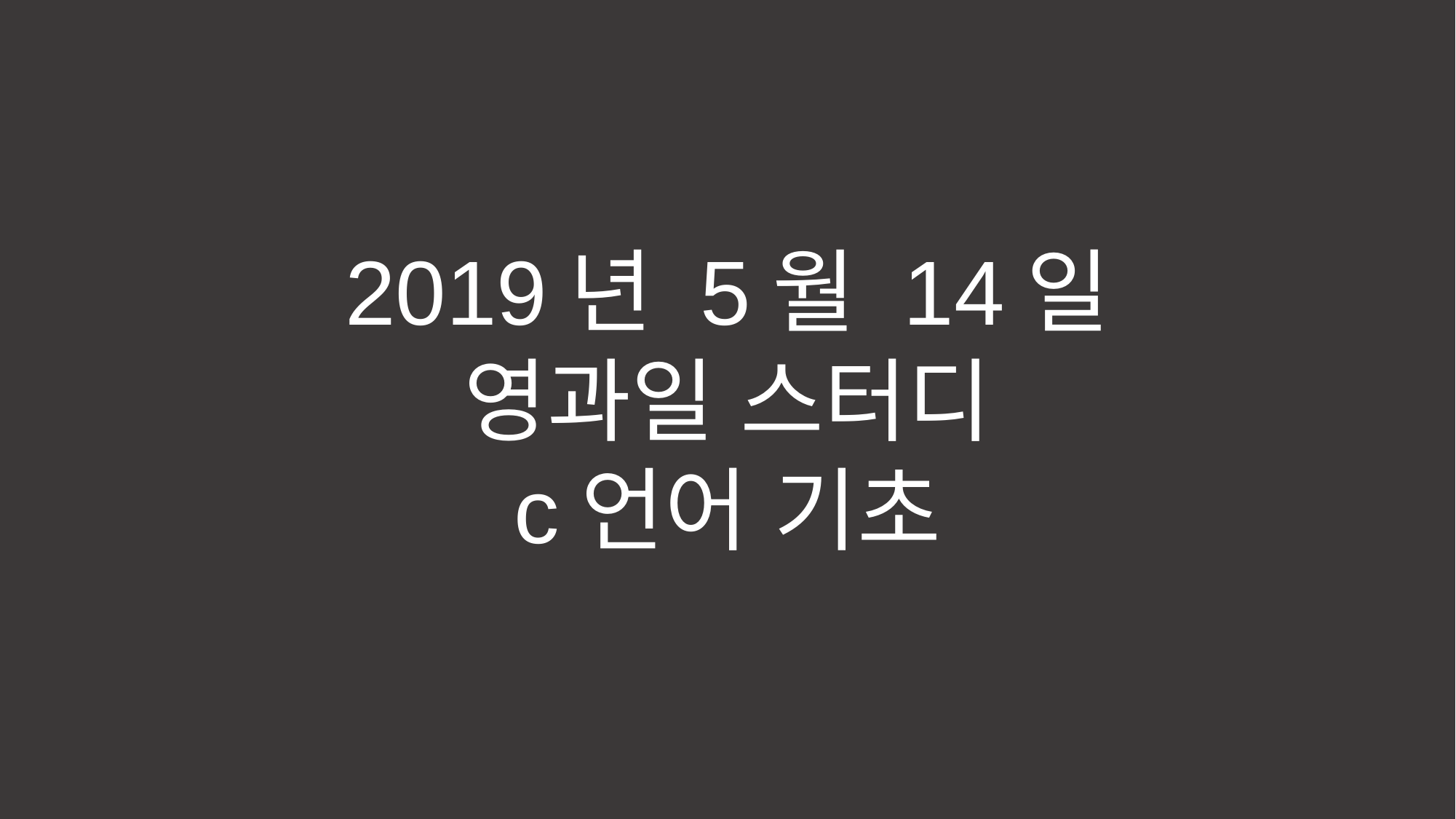

# 2019년 5월 14일 영과일 스터디 c언어 기초